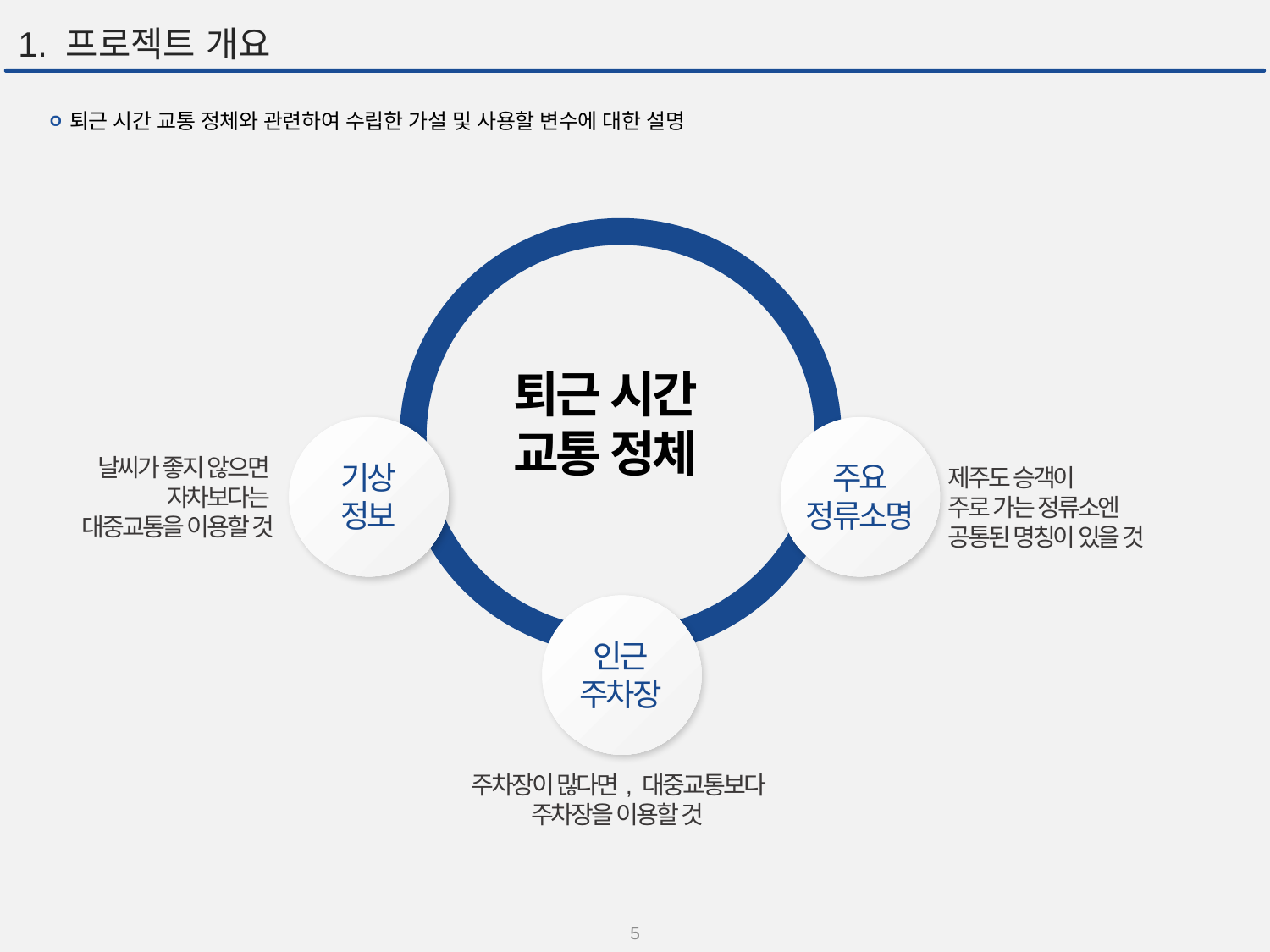

# 1. 프로젝트 개요
퇴근 시간 교통 정체와 관련하여 수립한 가설 및 사용할 변수에 대한 설명

퇴근 시간
교통 정체

기상
정보

주요
정류소명
날씨가 좋지 않으면
자차보다는
대중교통을 이용할 것
제주도 승객이
주로 가는 정류소엔
공통된 명칭이 있을 것

인근
주차장
주차장이 많다면, 대중교통보다 주차장을 이용할 것

5